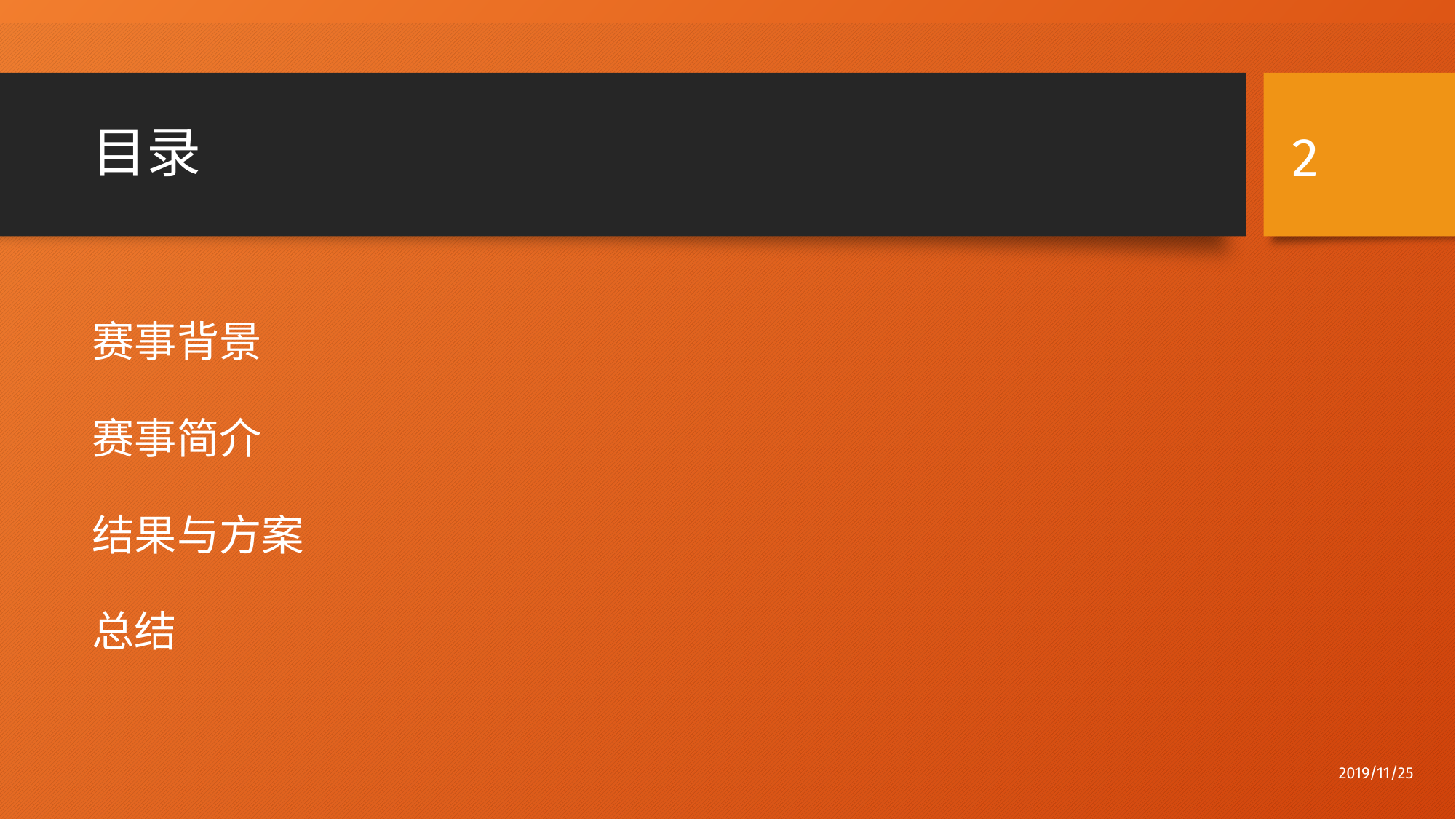

2
# 目录
赛事背景
赛事简介
结果与方案
总结
2019/11/25